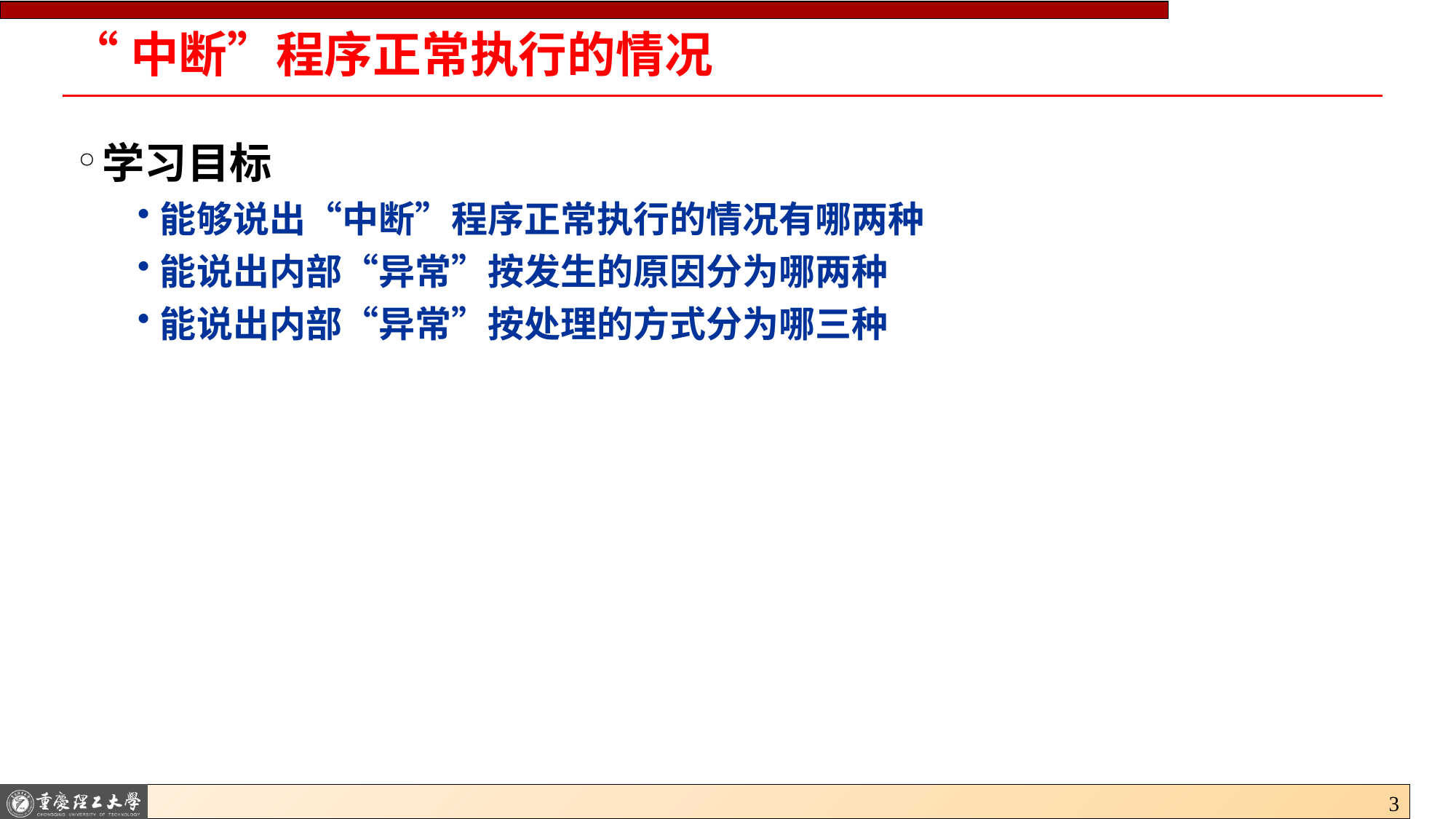

# “中断”程序正常执行的情况
学习目标
能够说出“中断”程序正常执行的情况有哪两种
能说出内部“异常”按发生的原因分为哪两种
能说出内部“异常”按处理的方式分为哪三种